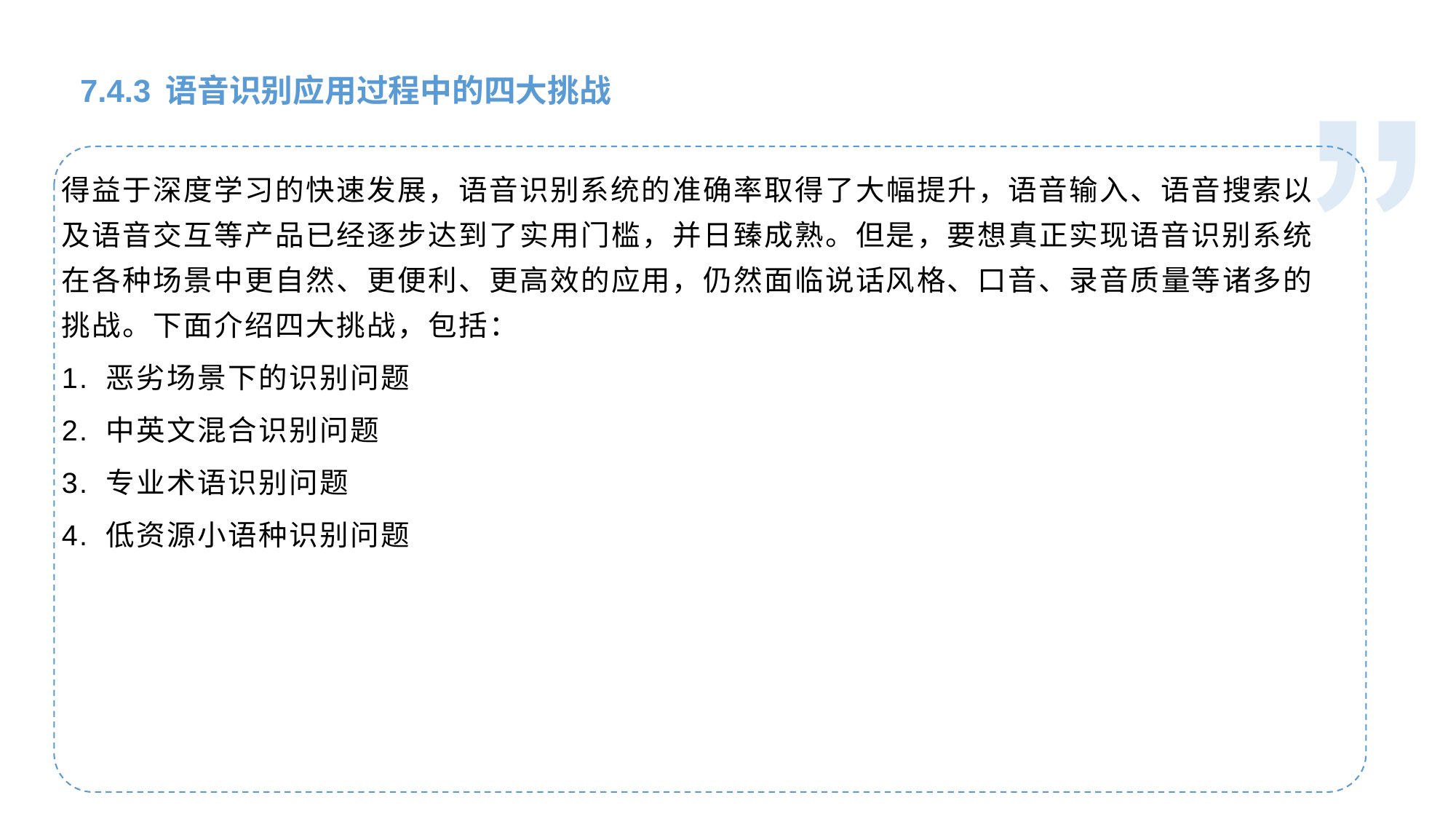

人工智能基础
7.4.3 语音识别应用过程中的四大挑战

得益于深度学习的快速发展，语音识别系统的准确率取得了大幅提升，语音输入、语音搜索以及语音交互等产品已经逐步达到了实用门槛，并日臻成熟。但是，要想真正实现语音识别系统在各种场景中更自然、更便利、更高效的应用，仍然面临说话风格、口音、录音质量等诸多的挑战。下面介绍四大挑战，包括：
1. 恶劣场景下的识别问题
2. 中英文混合识别问题
3. 专业术语识别问题
4. 低资源小语种识别问题